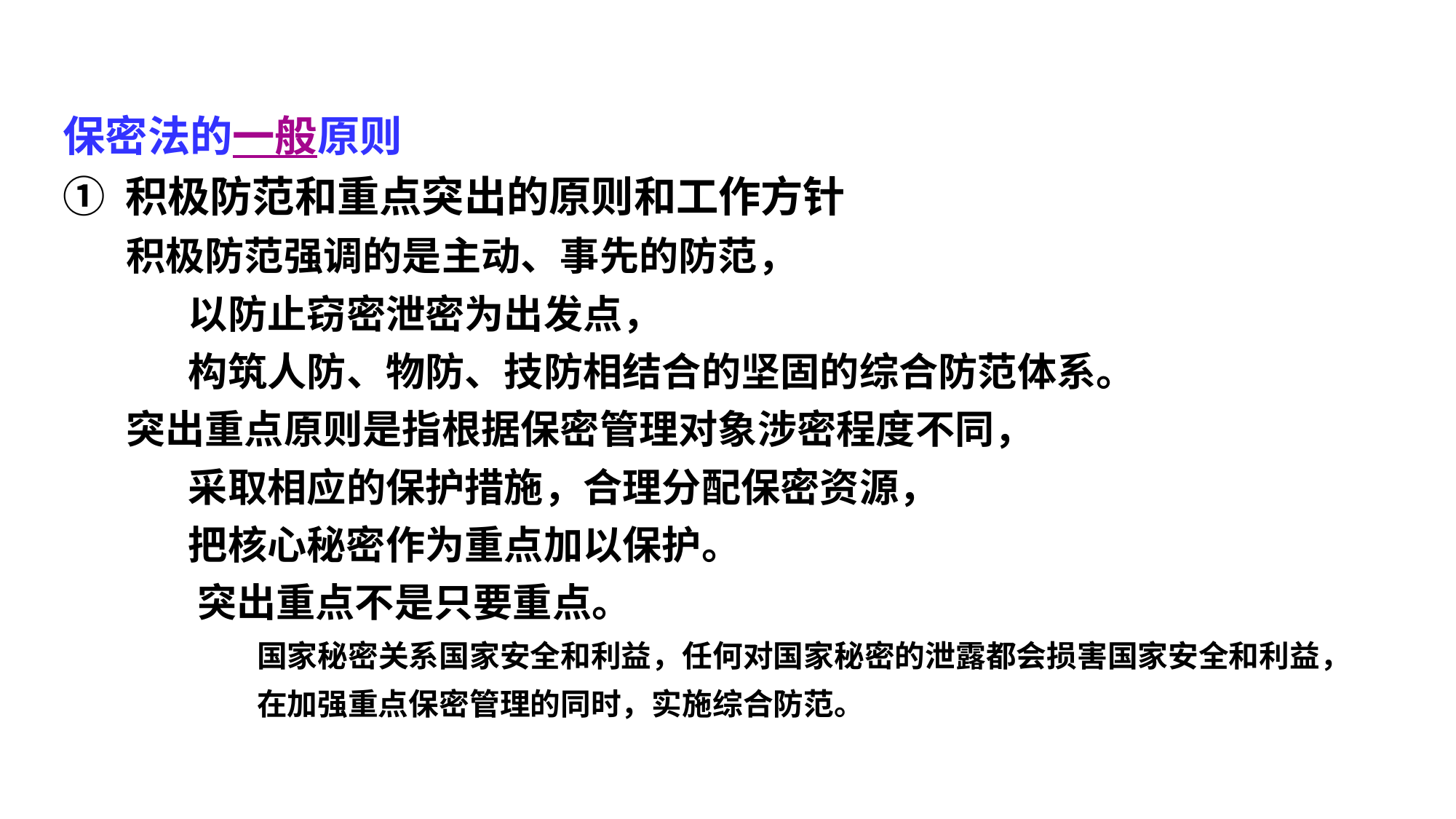

保密法的一般原则
① 积极防范和重点突出的原则和工作方针
      积极防范强调的是主动、事先的防范，
             以防止窃密泄密为出发点，
             构筑人防、物防、技防相结合的坚固的综合防范体系。
      突出重点原则是指根据保密管理对象涉密程度不同，
             采取相应的保护措施，合理分配保密资源，
             把核心秘密作为重点加以保护。
              突出重点不是只要重点。
                           国家秘密关系国家安全和利益，任何对国家秘密的泄露都会损害国家安全和利益，
                           在加强重点保密管理的同时，实施综合防范。